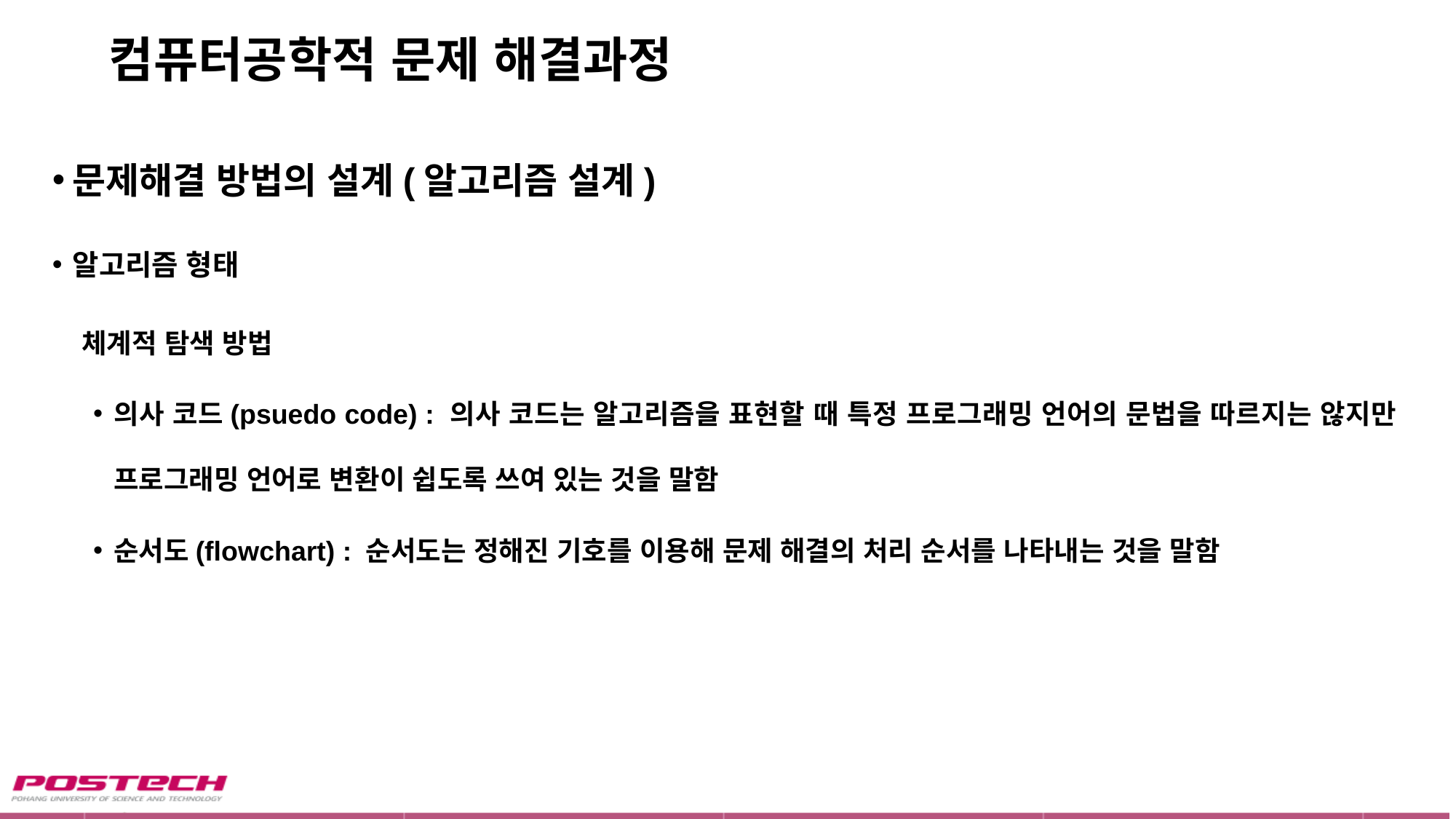

# 컴퓨터공학적 문제 해결과정
문제해결 방법의 설계(알고리즘 설계)
알고리즘 형태
   체계적 탐색 방법
의사 코드(psuedo code) : 의사 코드는 알고리즘을 표현할 때 특정 프로그래밍 언어의 문법을 따르지는 않지만 프로그래밍 언어로 변환이 쉽도록 쓰여 있는 것을 말함
순서도(flowchart) : 순서도는 정해진 기호를 이용해 문제 해결의 처리 순서를 나타내는 것을 말함